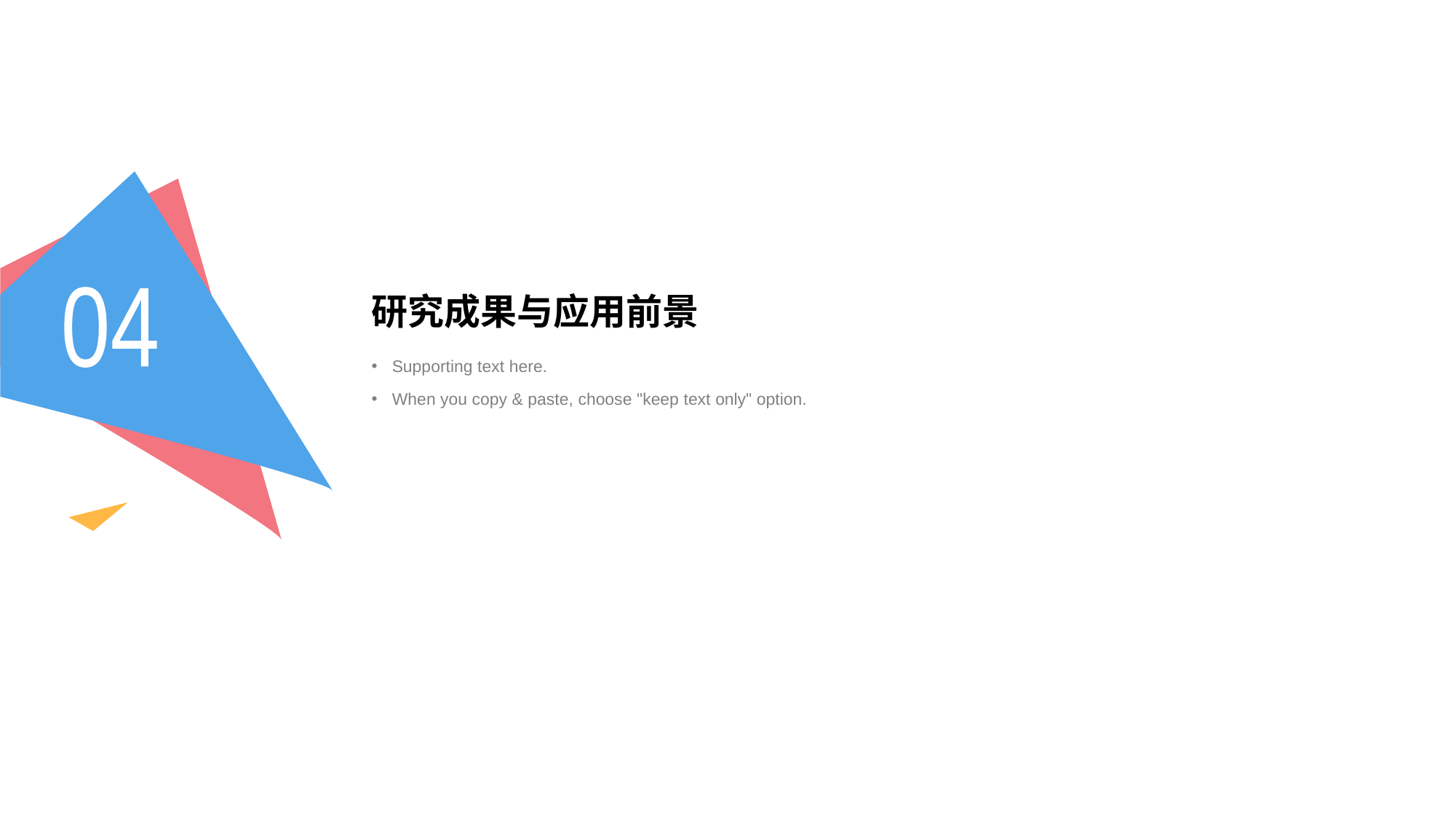

# 研究成果与应用前景
04
Supporting text here.
When you copy & paste, choose "keep text only" option.